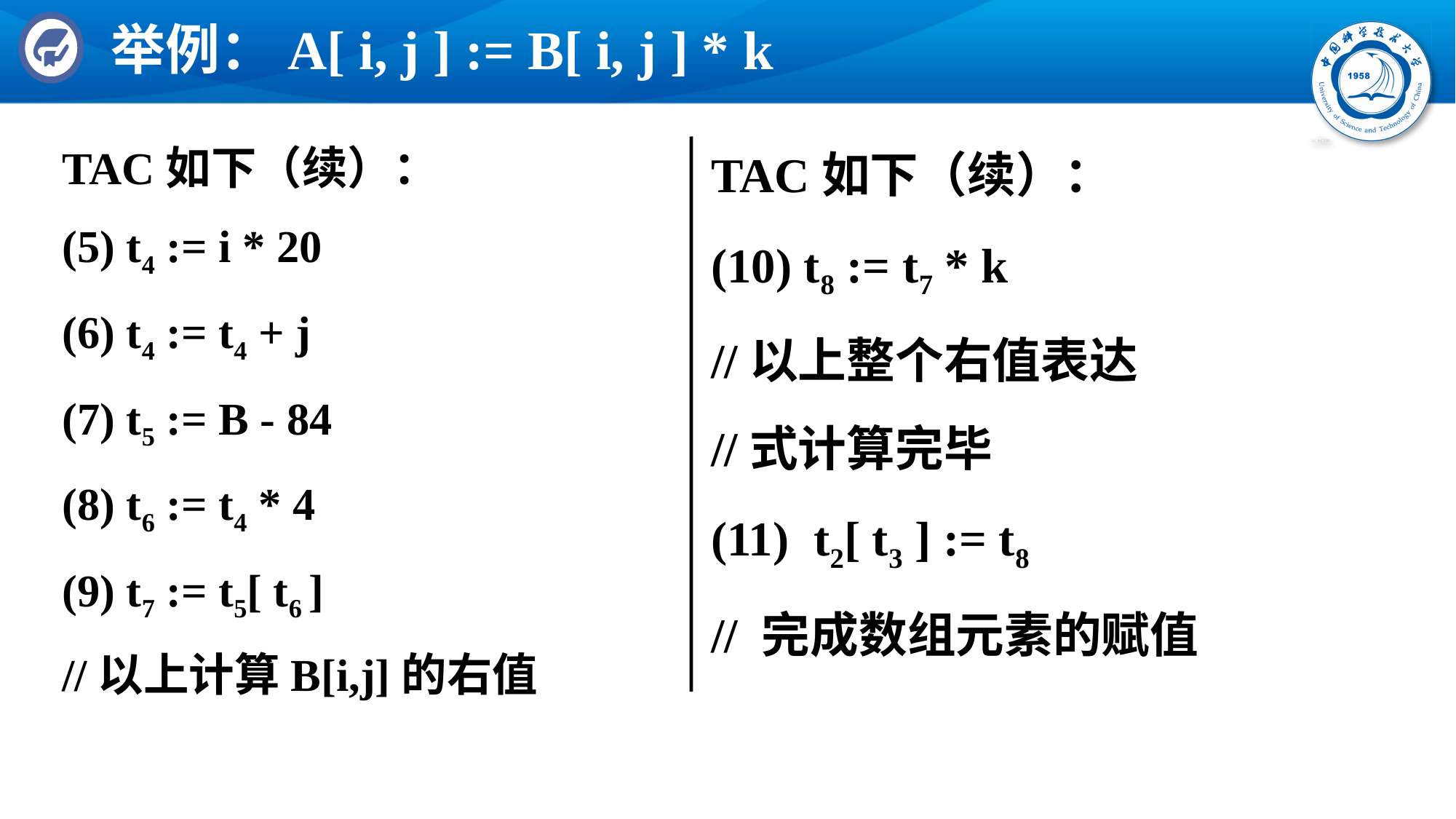

# 举例：A[ i, j ] := B[ i, j ] * k
TAC如下（续）：
(5) t4 := i * 20
(6) t4 := t4 + j
(7) t5 := B - 84
(8) t6 := t4 * 4
(9) t7 := t5[ t6 ]
//以上计算B[i,j]的右值
TAC如下（续）：
(10) t8 := t7 * k
//以上整个右值表达
//式计算完毕
(11)  t2[ t3 ] := t8
// 完成数组元素的赋值